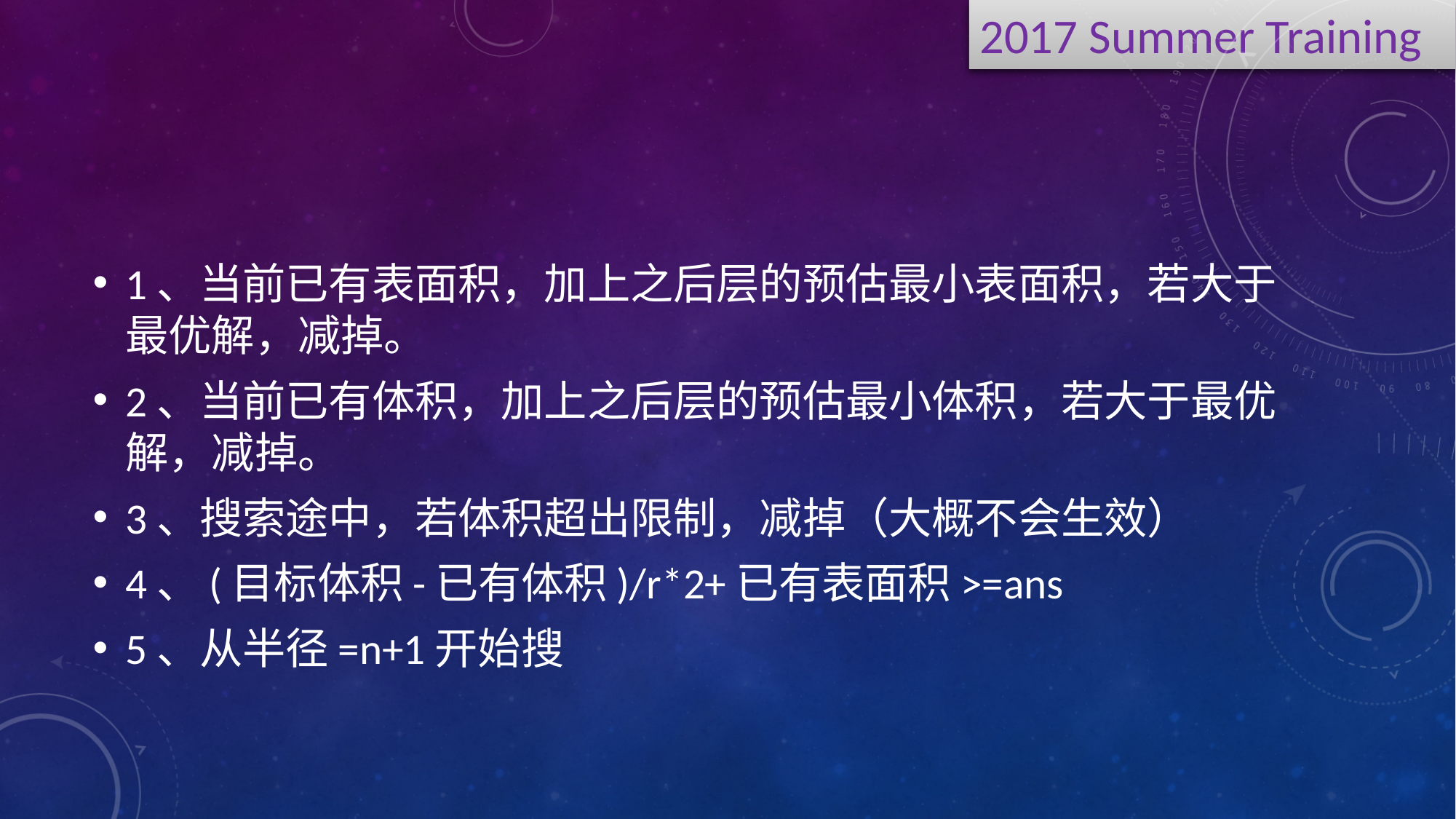

#
1、当前已有表面积，加上之后层的预估最小表面积，若大于最优解，减掉。
2、当前已有体积，加上之后层的预估最小体积，若大于最优解，减掉。
3、搜索途中，若体积超出限制，减掉（大概不会生效）
4、(目标体积-已有体积)/r*2+已有表面积>=ans
5、从半径=n+1开始搜